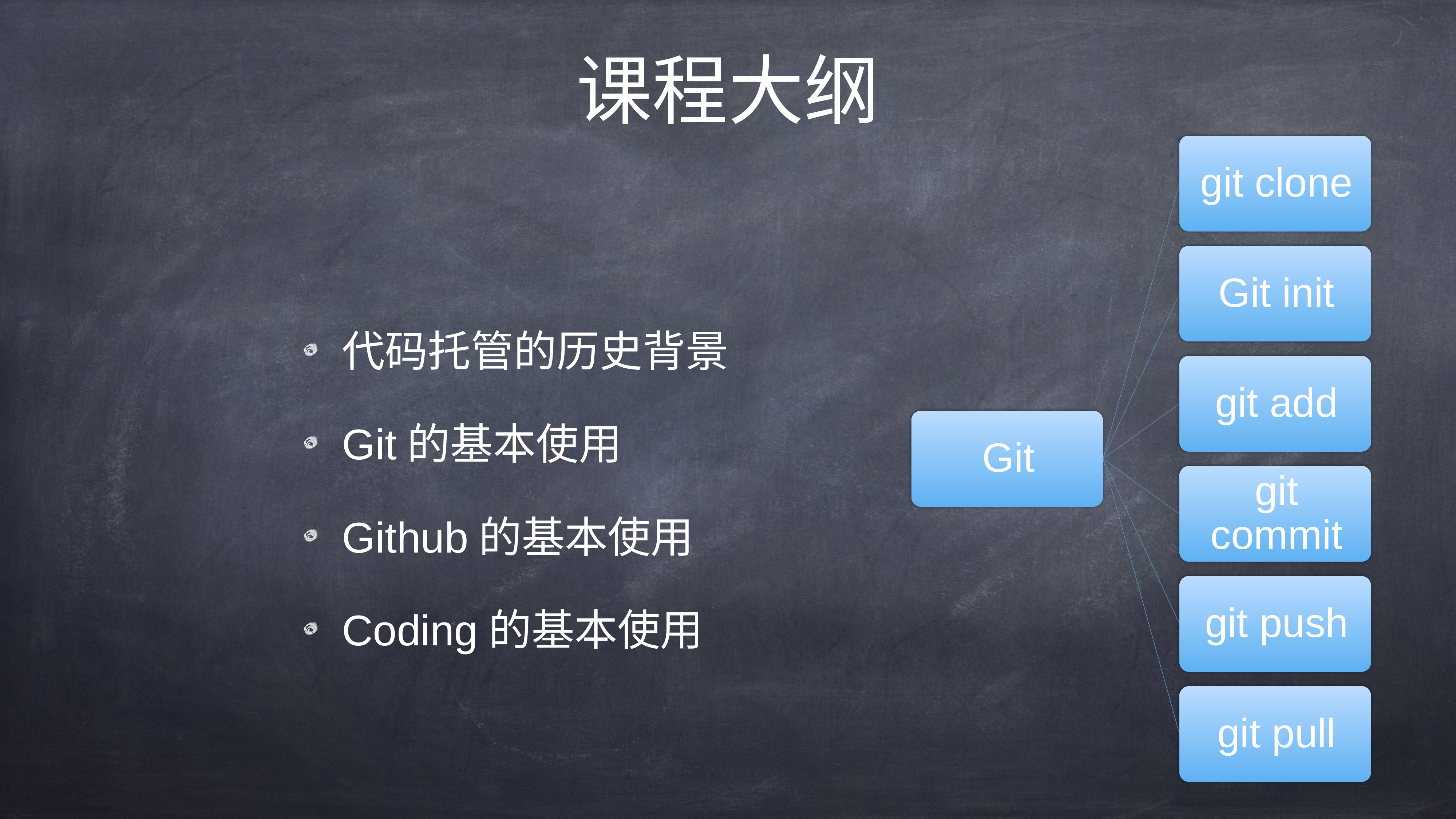

# 课程大纲
Git

git clone

Git init

git add

git commit

git push

git pull
代码托管的历史背景
Git的基本使用
Github的基本使用
Coding的基本使用